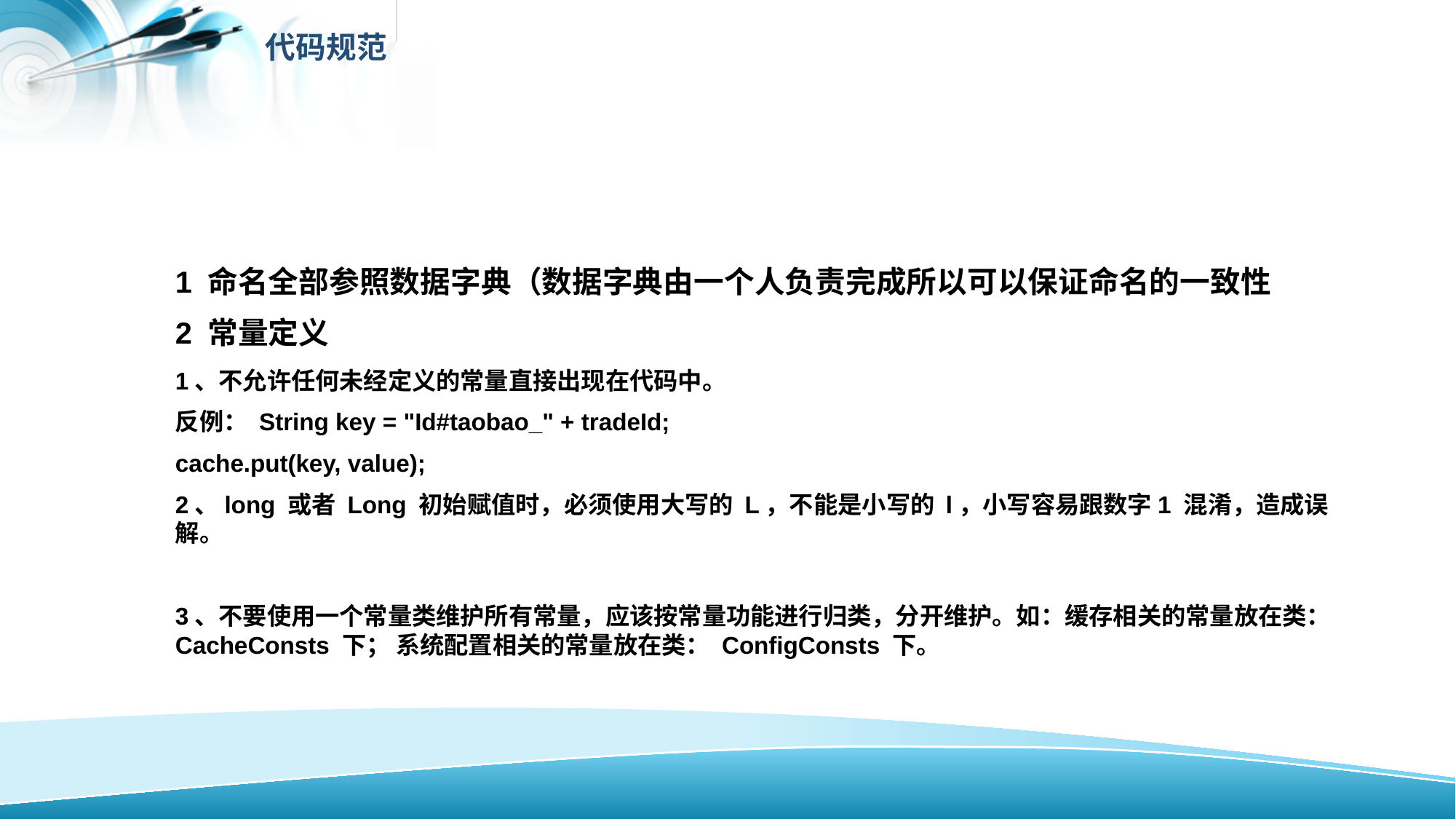

代码规范
1 命名全部参照数据字典（数据字典由一个人负责完成所以可以保证命名的一致性
2 常量定义
1、不允许任何未经定义的常量直接出现在代码中。
反例： String key = "Id#taobao_" + tradeId;
cache.put(key, value);
2、long 或者 Long 初始赋值时，必须使用大写的 L，不能是小写的 l，小写容易跟数字1 混淆，造成误解。

3、不要使用一个常量类维护所有常量，应该按常量功能进行归类，分开维护。如：缓存相关的常量放在类： CacheConsts 下； 系统配置相关的常量放在类： ConfigConsts 下。